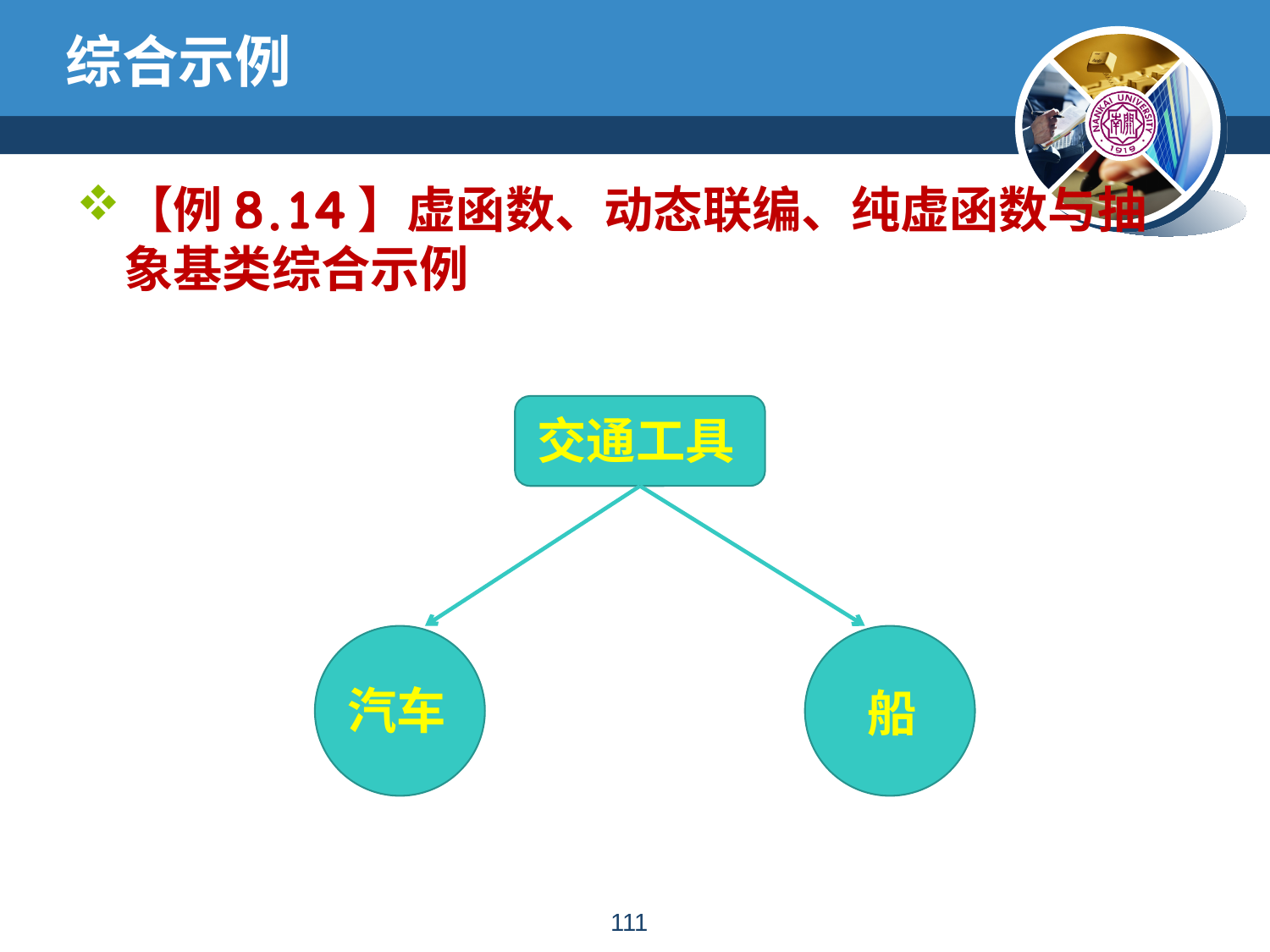

# 综合示例
【例8.14】虚函数、动态联编、纯虚函数与抽象基类综合示例

交通工具

汽车
船
111